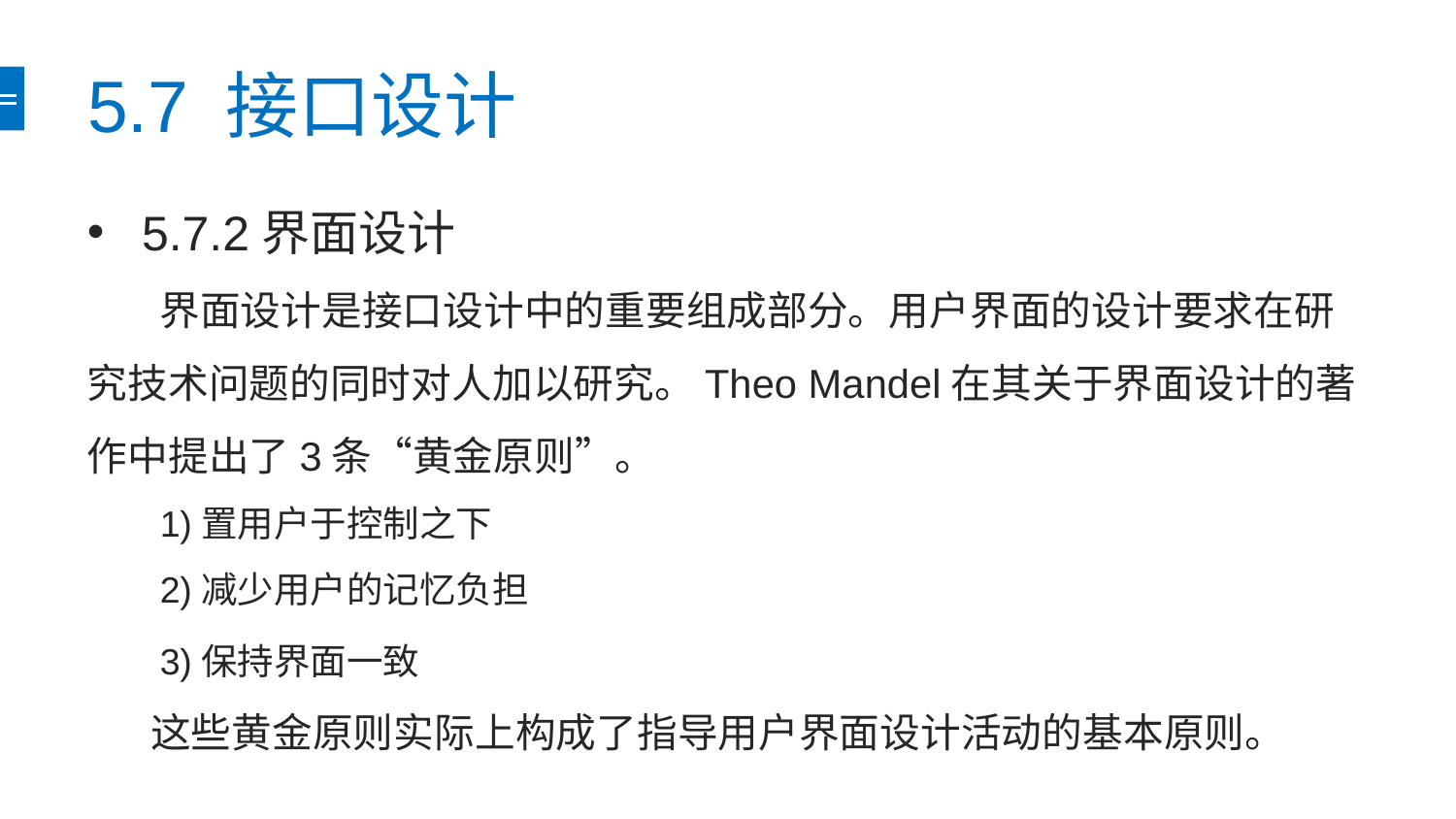

# 5.7 接口设计
5.7.2界面设计
       界面设计是接口设计中的重要组成部分。用户界面的设计要求在研究技术问题的同时对人加以研究。Theo Mandel在其关于界面设计的著作中提出了3条“黄金原则”。
1)置用户于控制之下
2)减少用户的记忆负担
3)保持界面一致
      这些黄金原则实际上构成了指导用户界面设计活动的基本原则。